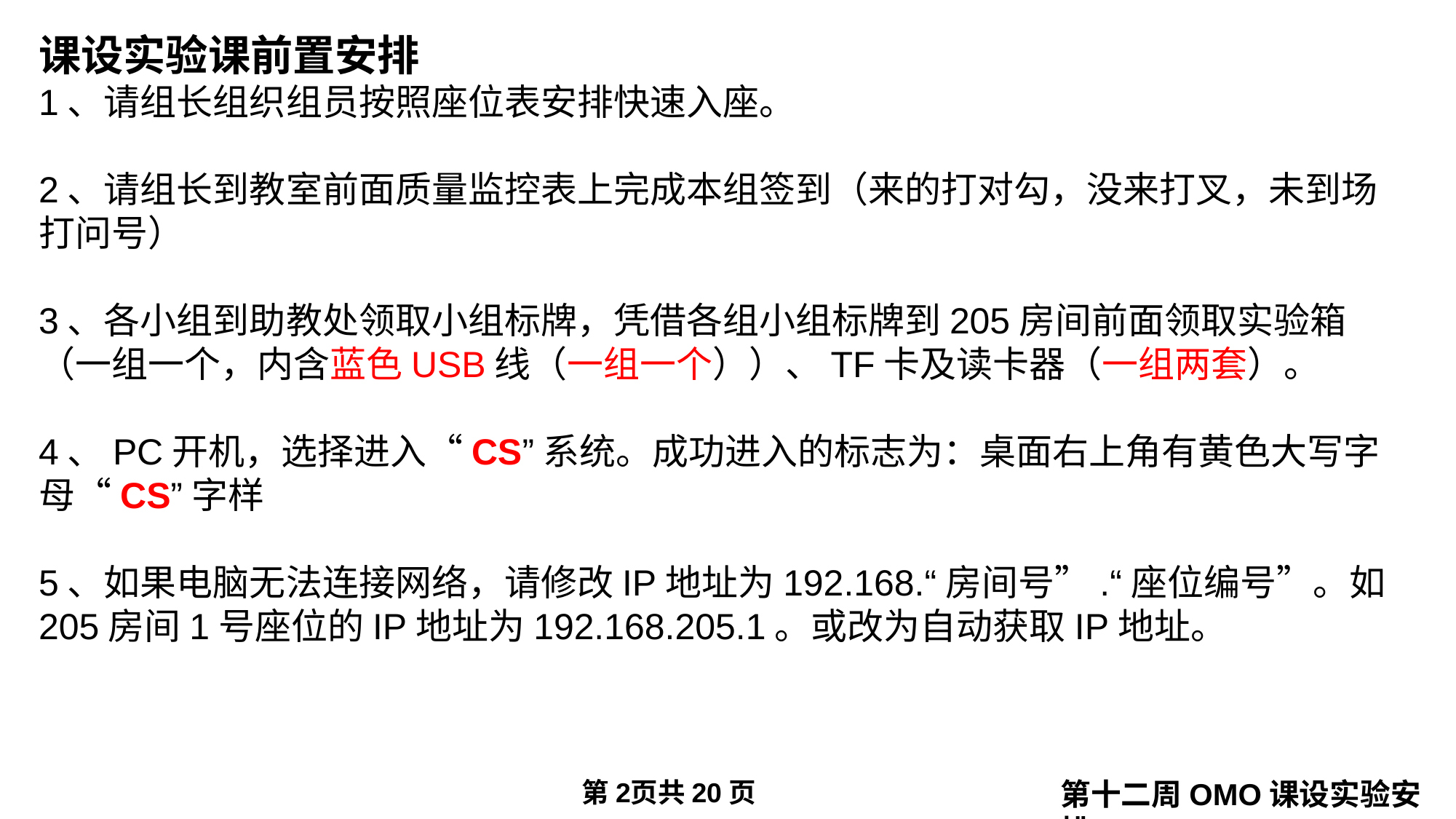

课设实验课前置安排
1、请组长组织组员按照座位表安排快速入座。

2、请组长到教室前面质量监控表上完成本组签到（来的打对勾，没来打叉，未到场打问号）

3、各小组到助教处领取小组标牌，凭借各组小组标牌到205房间前面领取实验箱（一组一个，内含蓝色USB线（一组一个））、TF卡及读卡器（一组两套）。

4、PC开机，选择进入“CS”系统。成功进入的标志为：桌面右上角有黄色大写字母“CS”字样

5、如果电脑无法连接网络，请修改IP地址为192.168.“房间号”.“座位编号”。如205房间1号座位的IP地址为192.168.205.1。或改为自动获取IP地址。

第2页共20页
第十二周OMO课设实验安排